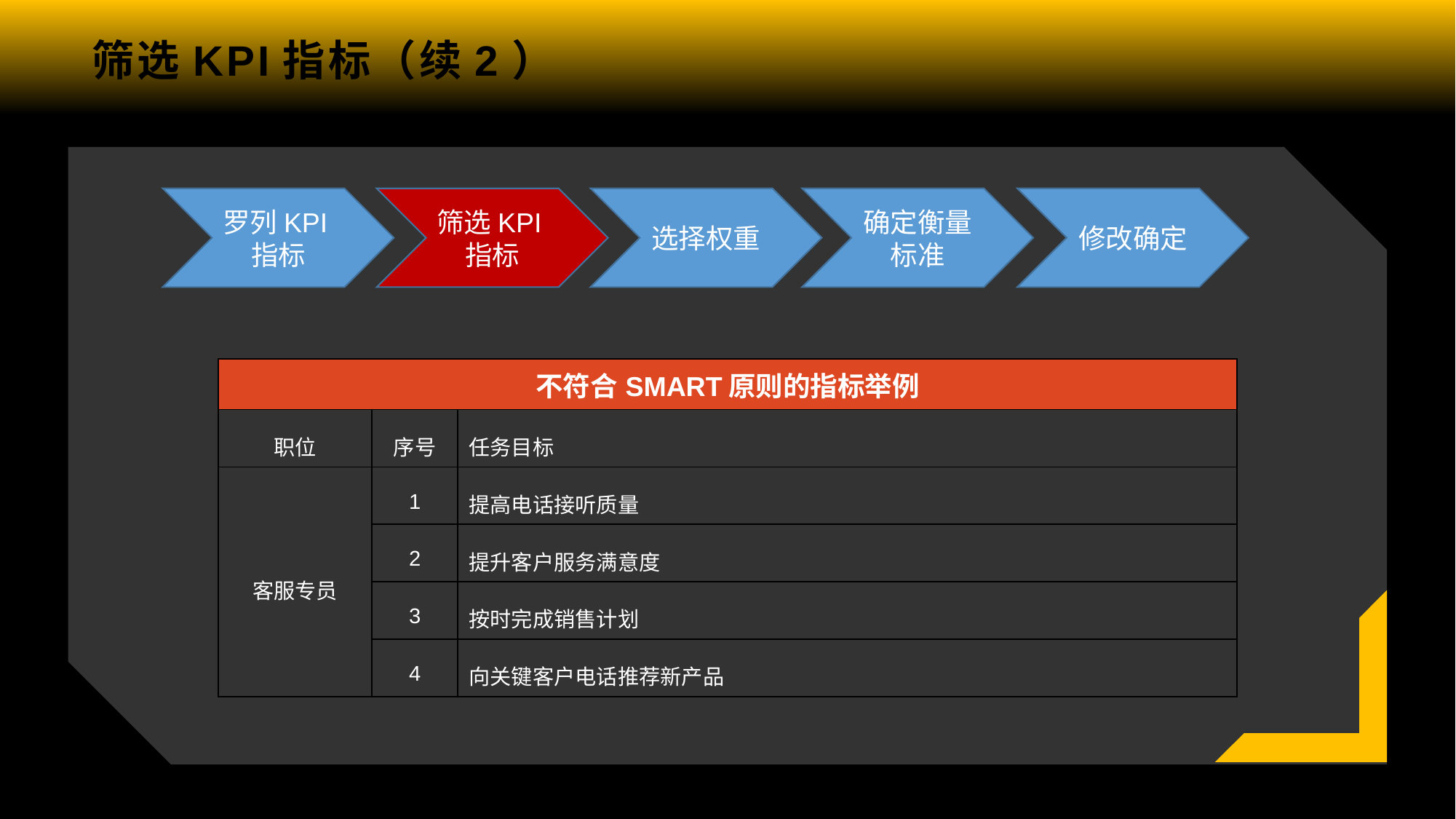

# 筛选KPI指标（续2）

罗列KPI指标
筛选KPI指标
选择权重
确定衡量标准
修改确定
| 不符合SMART原则的指标举例 |  |  |
| --- | --- | --- |
| 职位 | 序号 | 任务目标 |
| 客服专员 | 1 | 提高电话接听质量 |
|  | 2 | 提升客户服务满意度 |
|  | 3 | 按时完成销售计划 |
|  | 4 | 向关键客户电话推荐新产品 |